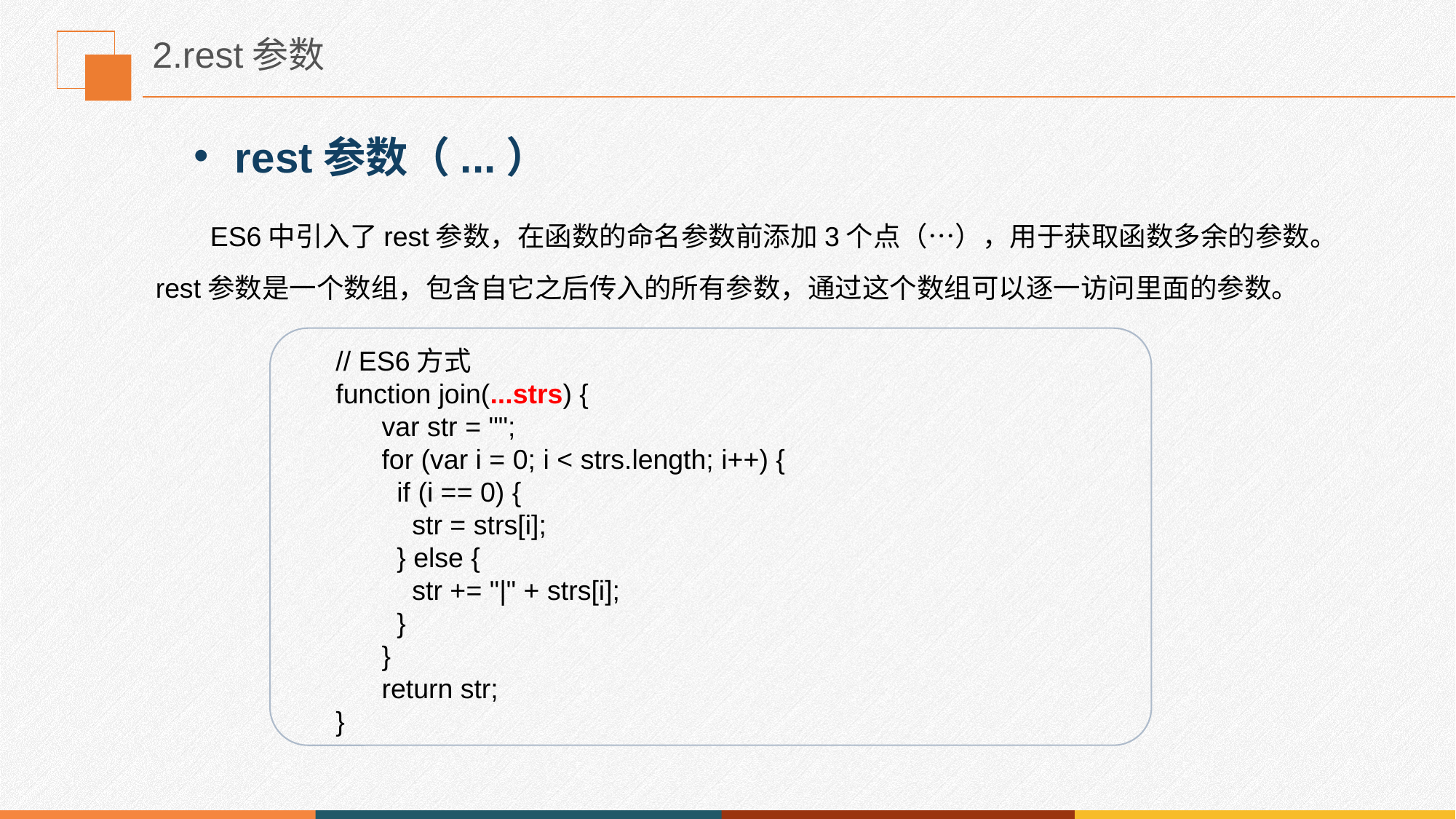

# 2.rest参数
rest参数（...）
ES6中引入了rest参数，在函数的命名参数前添加3个点（…），用于获取函数多余的参数。rest参数是一个数组，包含自它之后传入的所有参数，通过这个数组可以逐一访问里面的参数。

// ES6方式
function join(...strs) {
      var str = "";
      for (var i = 0; i < strs.length; i++) {
        if (i == 0) {
          str = strs[i];
        } else {
          str += "|" + strs[i];
        }
      }
      return str;
}